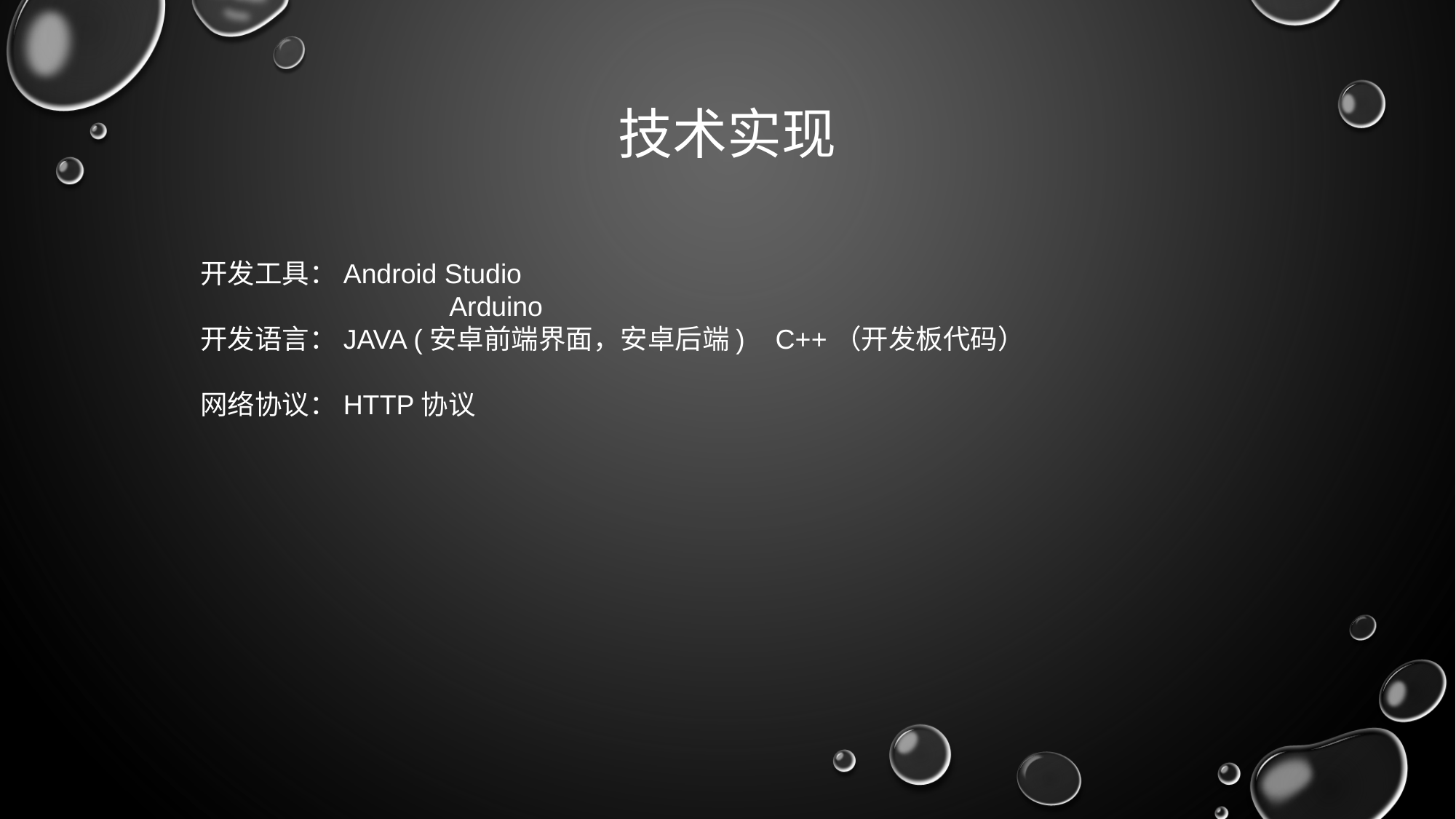

# 技术实现
开发工具：Android Studio
	 	    Arduino
开发语言：JAVA (安卓前端界面，安卓后端)    C++（开发板代码）

网络协议：HTTP协议